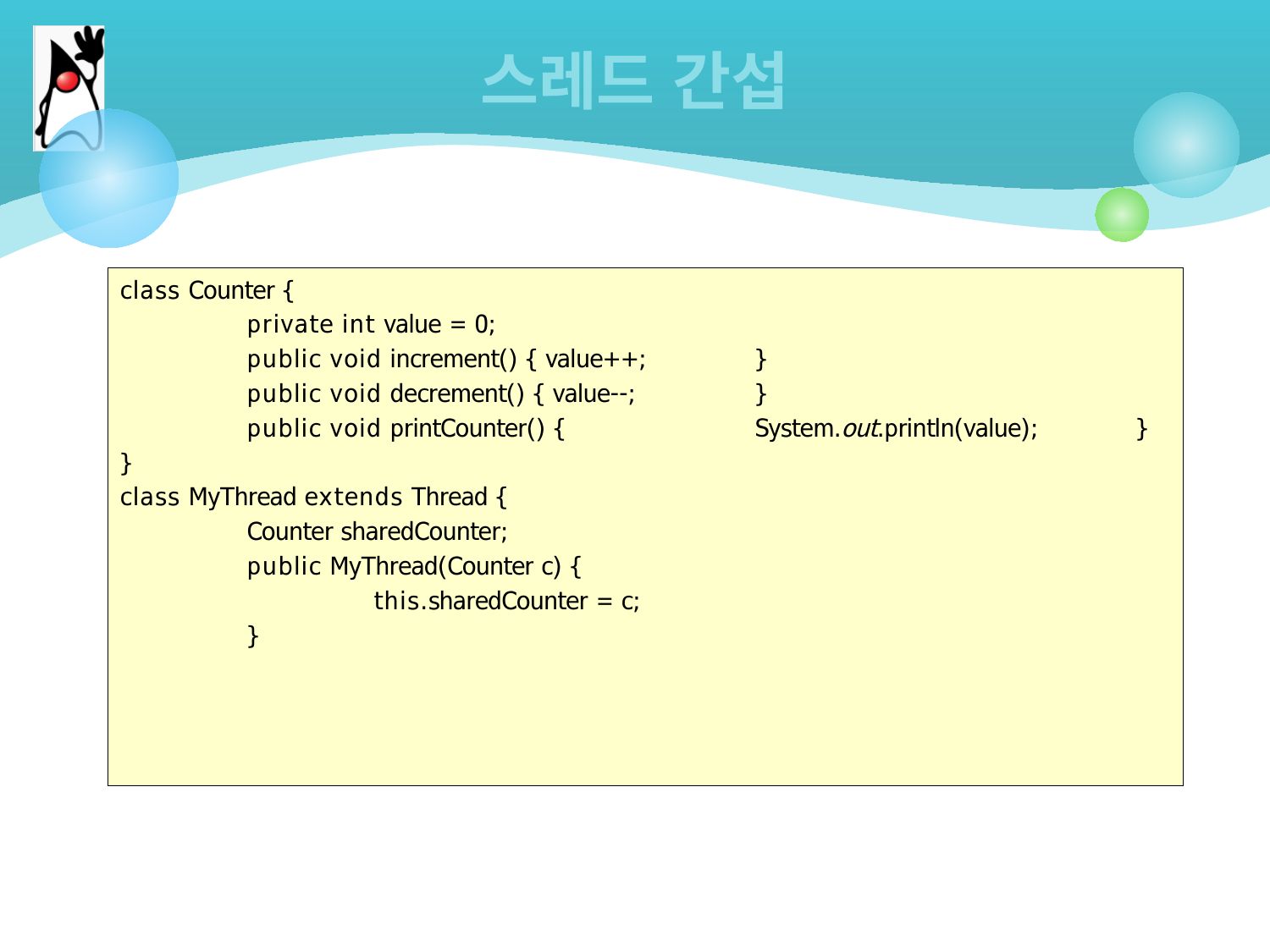

# 스레드 간섭
class Counter {
	private int value = 0;
	public void increment() { value++;	}
	public void decrement() { value--;	}
	public void printCounter() {		System.out.println(value);	}
}
class MyThread extends Thread {
	Counter sharedCounter;
	public MyThread(Counter c) {
		this.sharedCounter = c;
	}